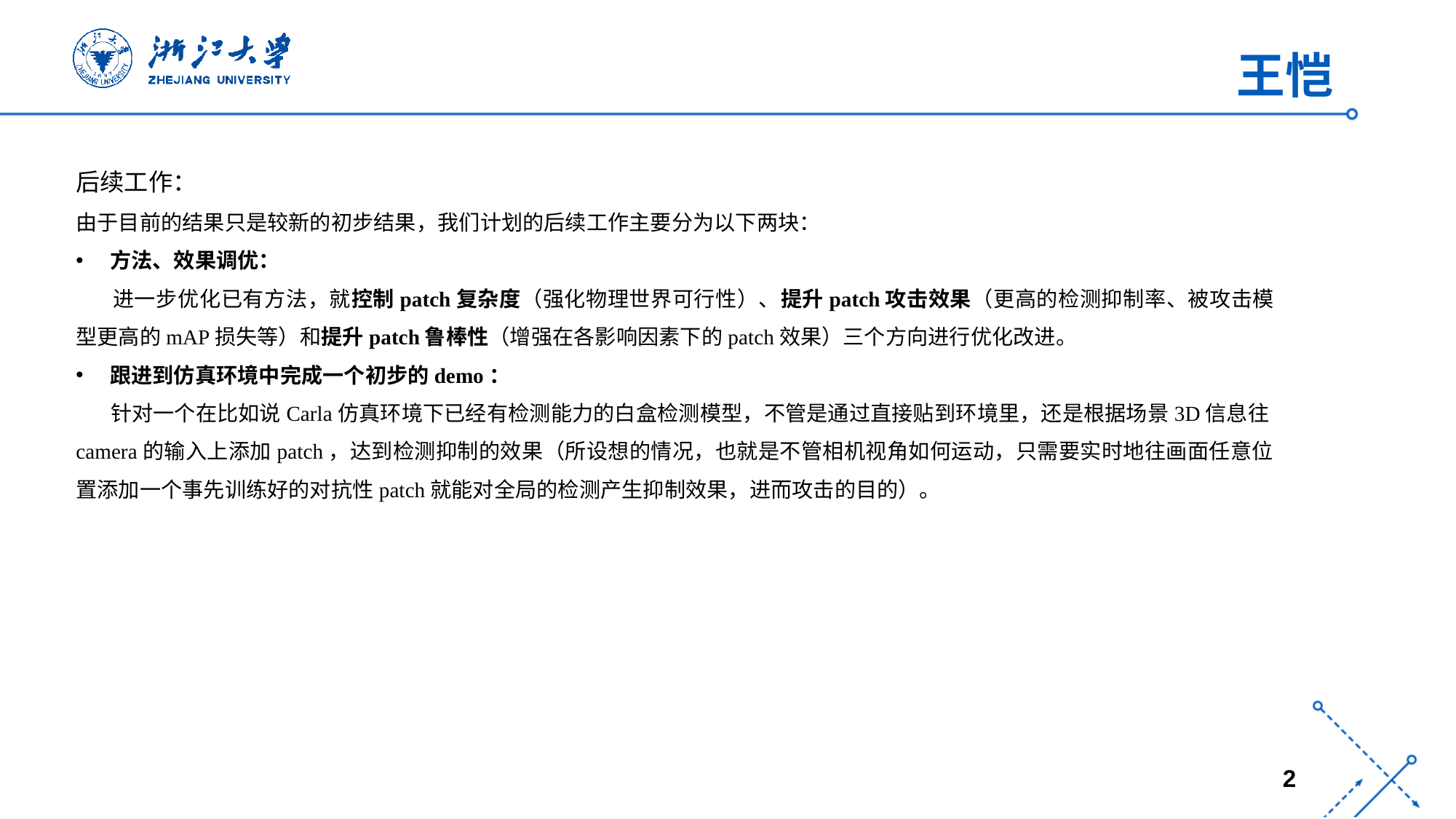

王恺
后续工作：
由于目前的结果只是较新的初步结果，我们计划的后续工作主要分为以下两块：
方法、效果调优：
      进一步优化已有方法，就控制patch复杂度（强化物理世界可行性）、提升patch攻击效果（更高的检测抑制率、被攻击模型更高的mAP损失等）和提升patch鲁棒性（增强在各影响因素下的patch效果）三个方向进行优化改进。
跟进到仿真环境中完成一个初步的demo：
      针对一个在比如说Carla仿真环境下已经有检测能力的白盒检测模型，不管是通过直接贴到环境里，还是根据场景3D信息往camera的输入上添加patch，达到检测抑制的效果（所设想的情况，也就是不管相机视角如何运动，只需要实时地往画面任意位置添加一个事先训练好的对抗性patch就能对全局的检测产生抑制效果，进而攻击的目的）。